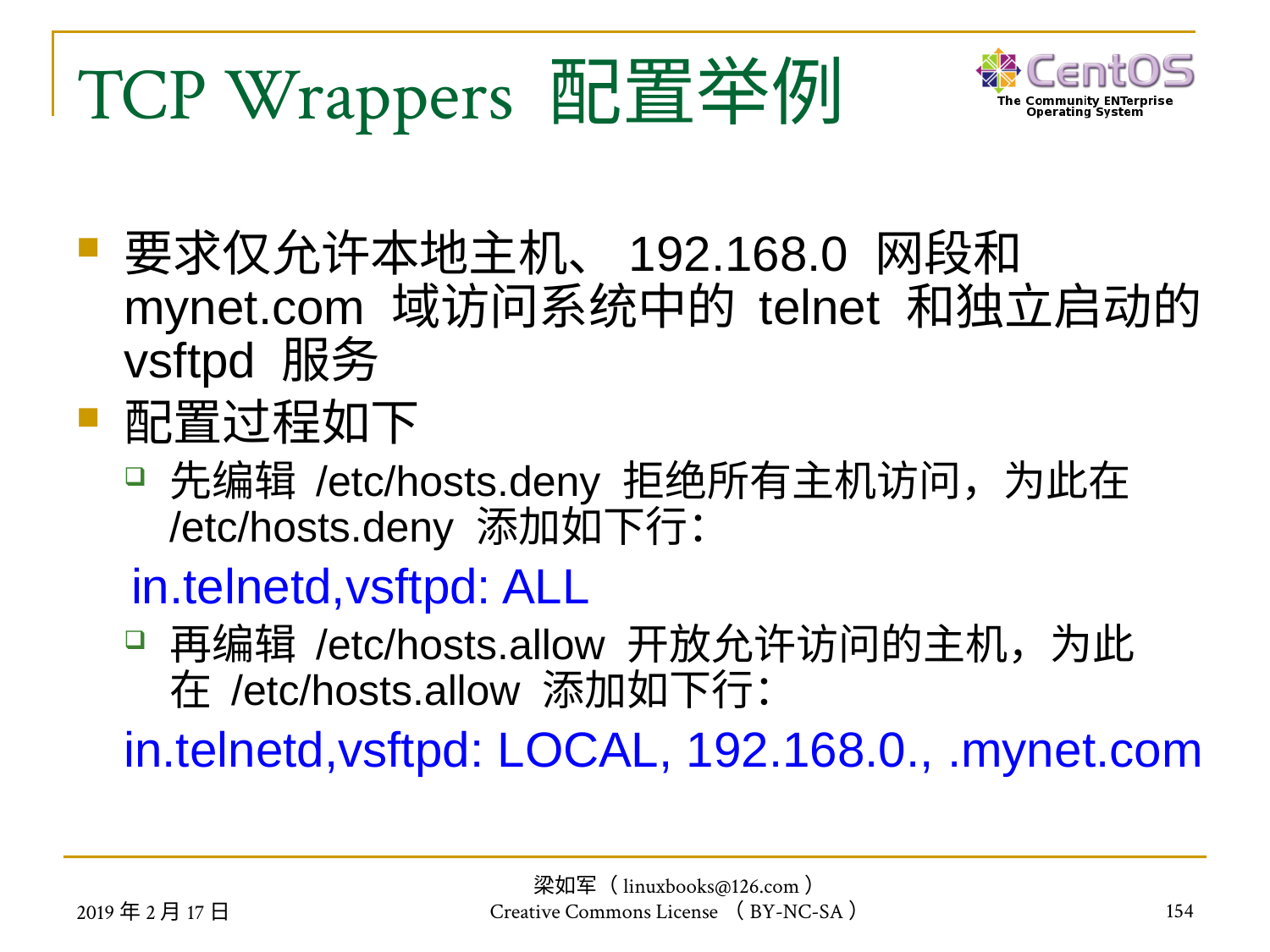

# TCP Wrappers 配置举例
要求仅允许本地主机、192.168.0 网段和 mynet.com 域访问系统中的 telnet 和独立启动的 vsftpd 服务
配置过程如下
先编辑 /etc/hosts.deny 拒绝所有主机访问，为此在 /etc/hosts.deny 添加如下行：
    in.telnetd,vsftpd: ALL
再编辑 /etc/hosts.allow 开放允许访问的主机，为此在 /etc/hosts.allow 添加如下行：
	in.telnetd,vsftpd: LOCAL, 192.168.0., .mynet.com

梁如军（linuxbooks@126.com）
Creative Commons License（BY-NC-SA）
2019年2月17日
154